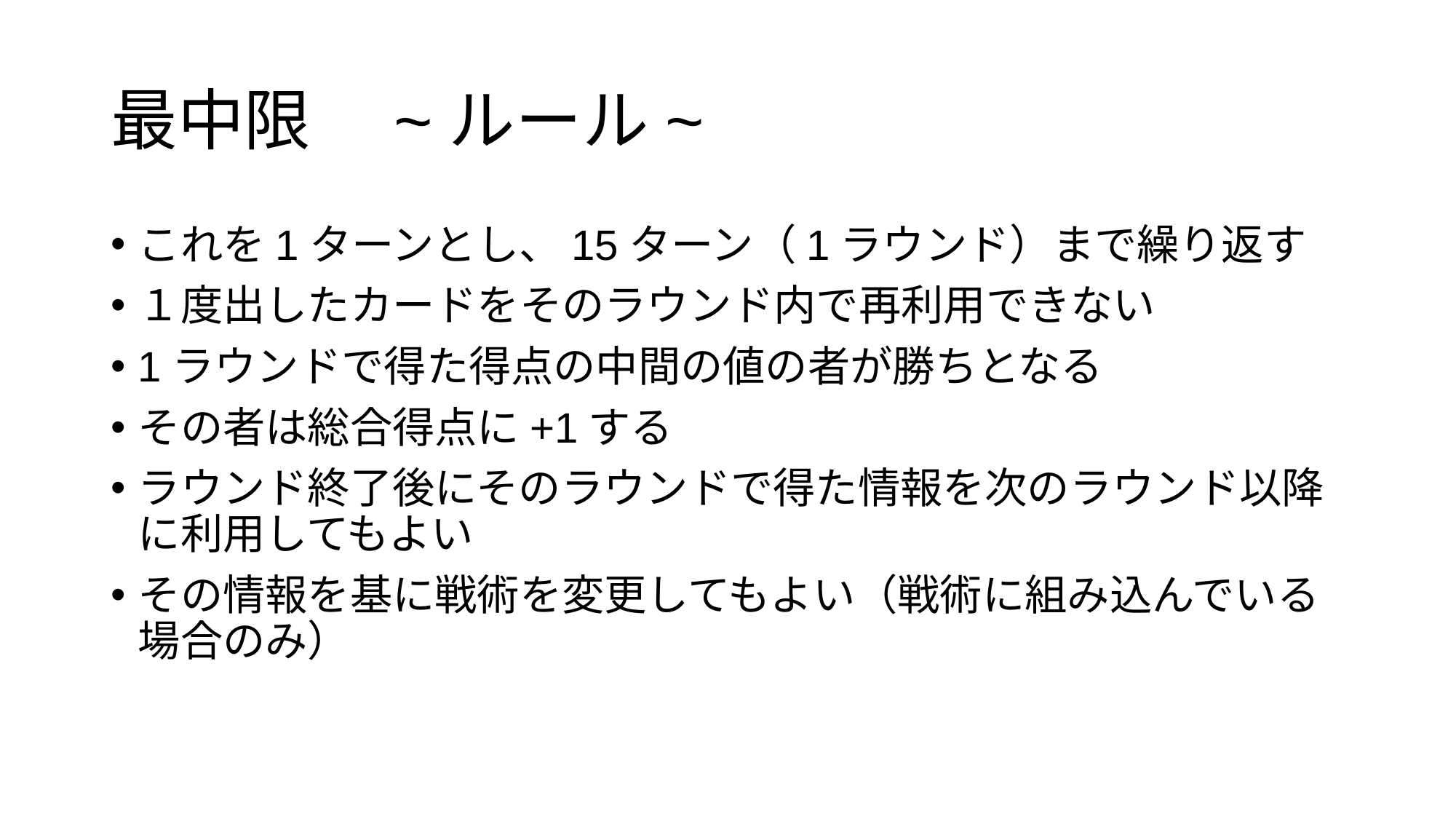

# 最中限　~ルール~
これを1ターンとし、15ターン（1ラウンド）まで繰り返す
１度出したカードをそのラウンド内で再利用できない
1ラウンドで得た得点の中間の値の者が勝ちとなる
その者は総合得点に+1する
ラウンド終了後にそのラウンドで得た情報を次のラウンド以降に利用してもよい
その情報を基に戦術を変更してもよい（戦術に組み込んでいる場合のみ）